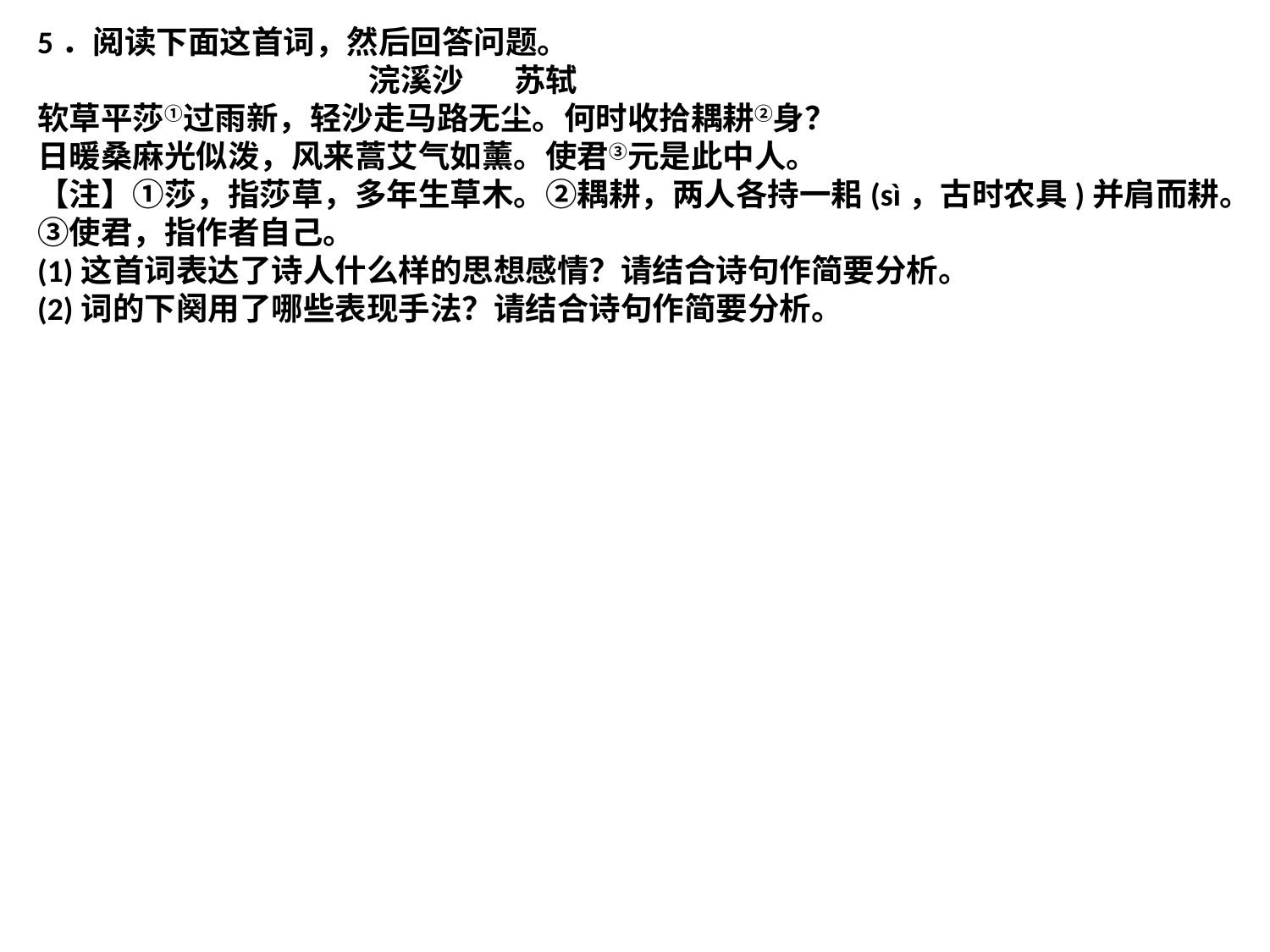

5．阅读下面这首词，然后回答问题。
                                             浣溪沙       苏轼
软草平莎①过雨新，轻沙走马路无尘。何时收拾耦耕②身？
日暖桑麻光似泼，风来蒿艾气如薰。使君③元是此中人。
【注】①莎，指莎草，多年生草木。②耦耕，两人各持一耜(sì，古时农具)并肩而耕。③使君，指作者自己。
(1)这首词表达了诗人什么样的思想感情？请结合诗句作简要分析。
(2)词的下阕用了哪些表现手法？请结合诗句作简要分析。